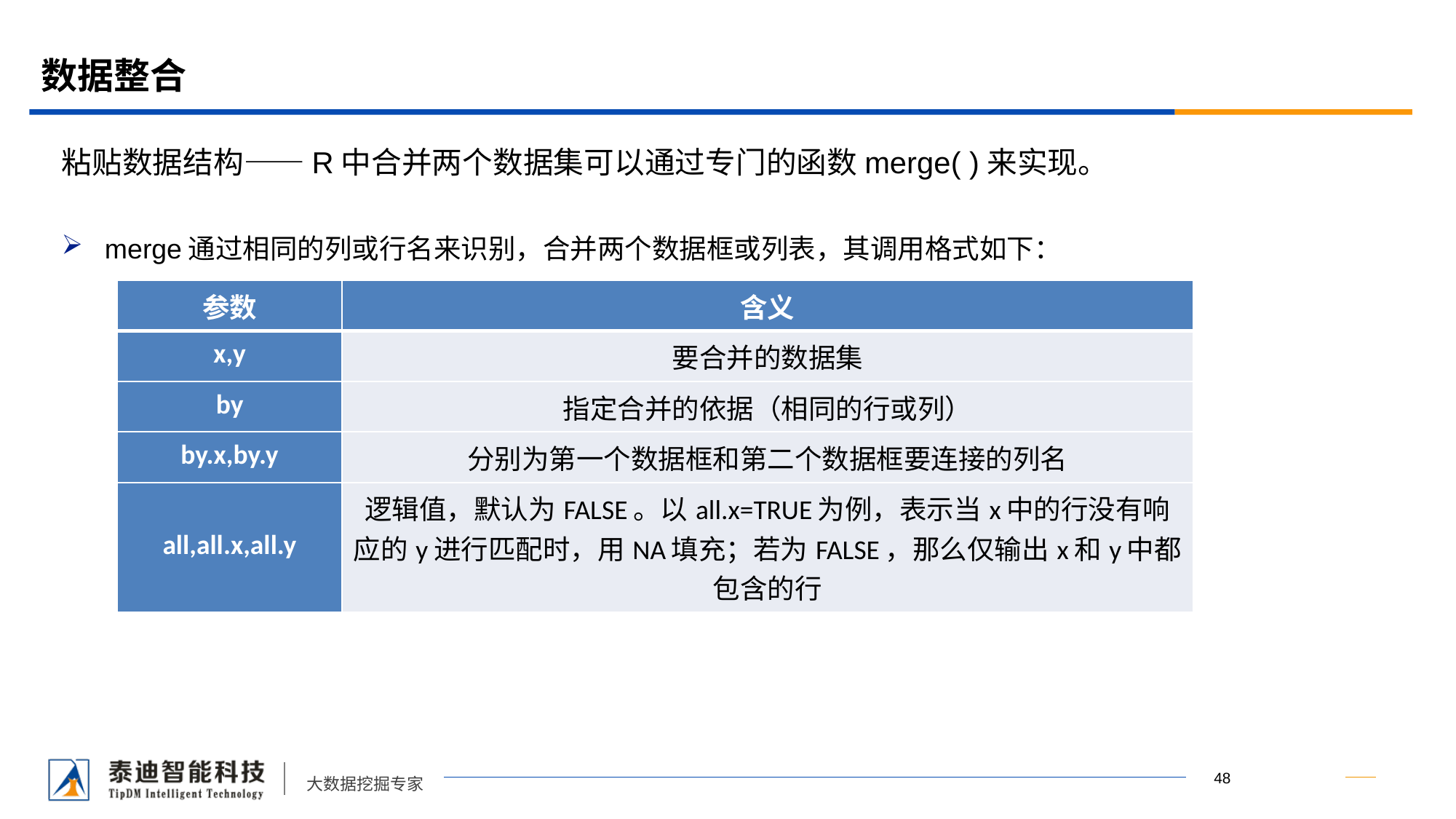

# 数据整合
粘贴数据结构——R中合并两个数据集可以通过专门的函数merge( )来实现。
merge通过相同的列或行名来识别，合并两个数据框或列表，其调用格式如下：

| 参数 | 含义 |
| --- | --- |
| x,y | 要合并的数据集 |
| by | 指定合并的依据（相同的行或列） |
| by.x,by.y | 分别为第一个数据框和第二个数据框要连接的列名 |
| all,all.x,all.y | 逻辑值，默认为FALSE。以all.x=TRUE为例，表示当x中的行没有响应的y进行匹配时，用NA填充；若为FALSE，那么仅输出x和y中都包含的行 |